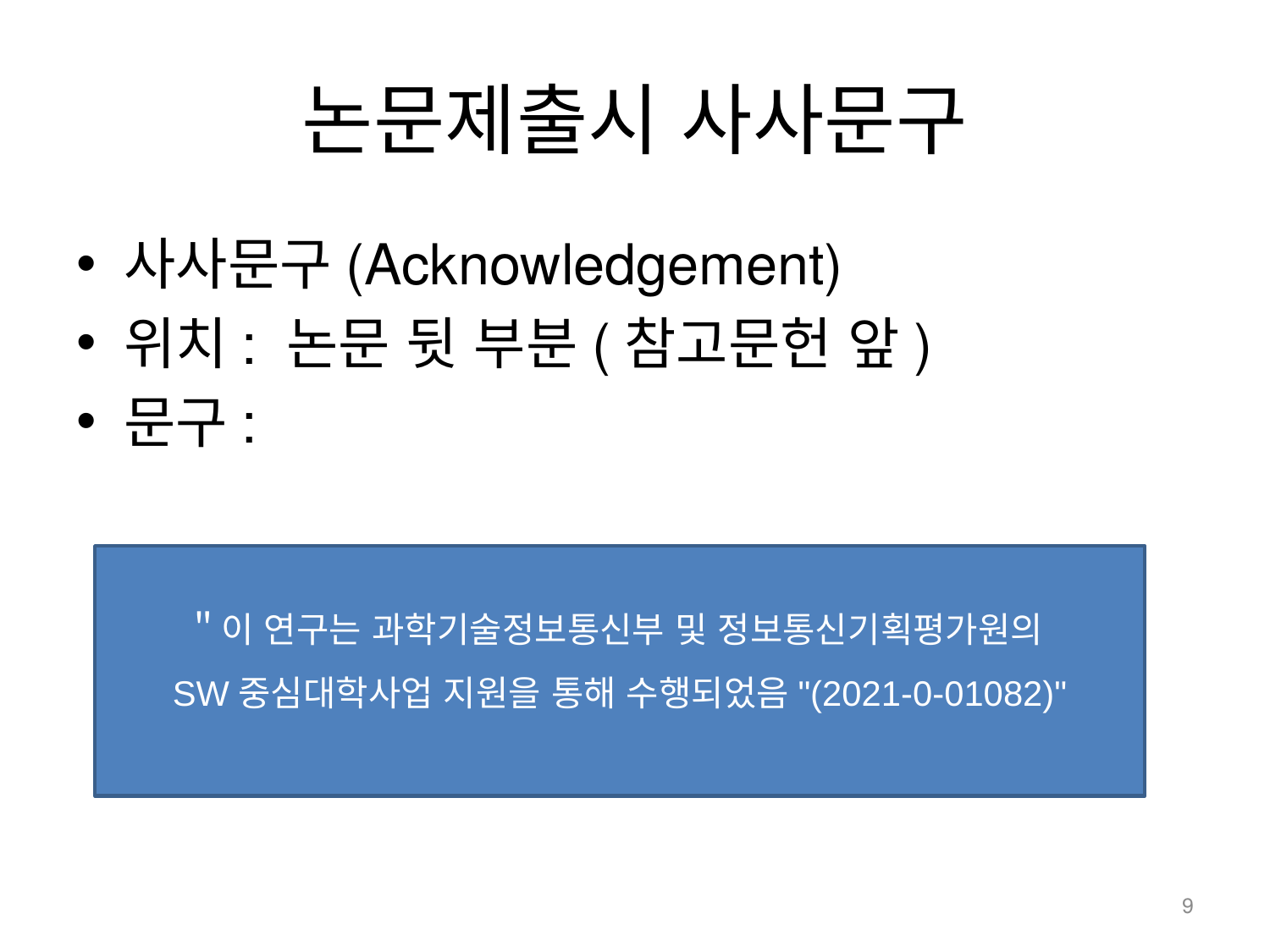

# 논문제출시 사사문구
사사문구(Acknowledgement)
위치: 논문 뒷 부분(참고문헌 앞)
문구:
＂이 연구는 과학기술정보통신부 및 정보통신기획평가원의
SW중심대학사업 지원을 통해 수행되었음"(2021-0-01082)"

9